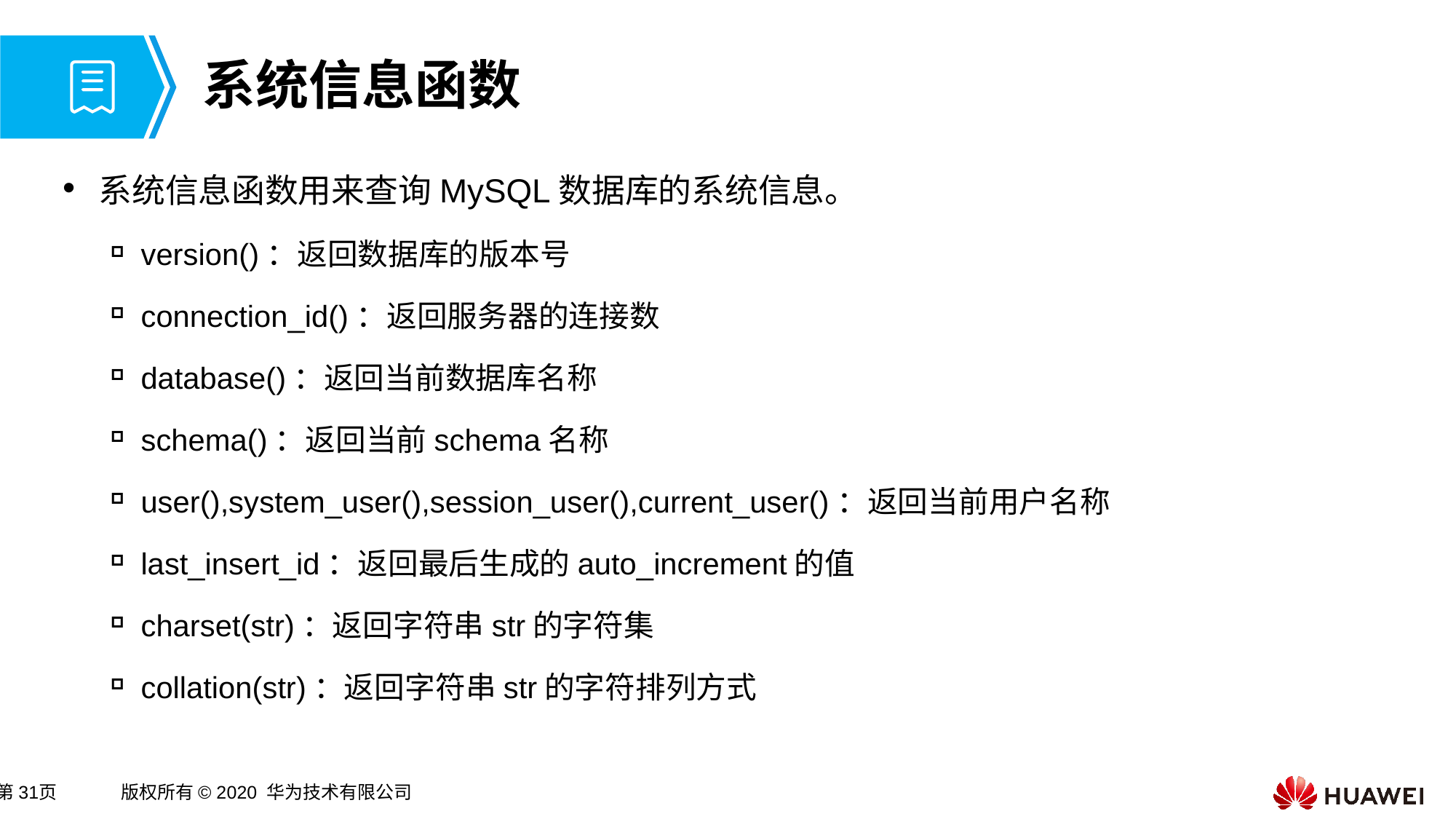

# 系统信息函数
系统信息函数用来查询MySQL数据库的系统信息。
version()：返回数据库的版本号
connection_id()：返回服务器的连接数
database()：返回当前数据库名称
schema()：返回当前schema名称
user(),system_user(),session_user(),current_user()：返回当前用户名称
last_insert_id：返回最后生成的auto_increment的值
charset(str)：返回字符串str的字符集
collation(str)：返回字符串str的字符排列方式